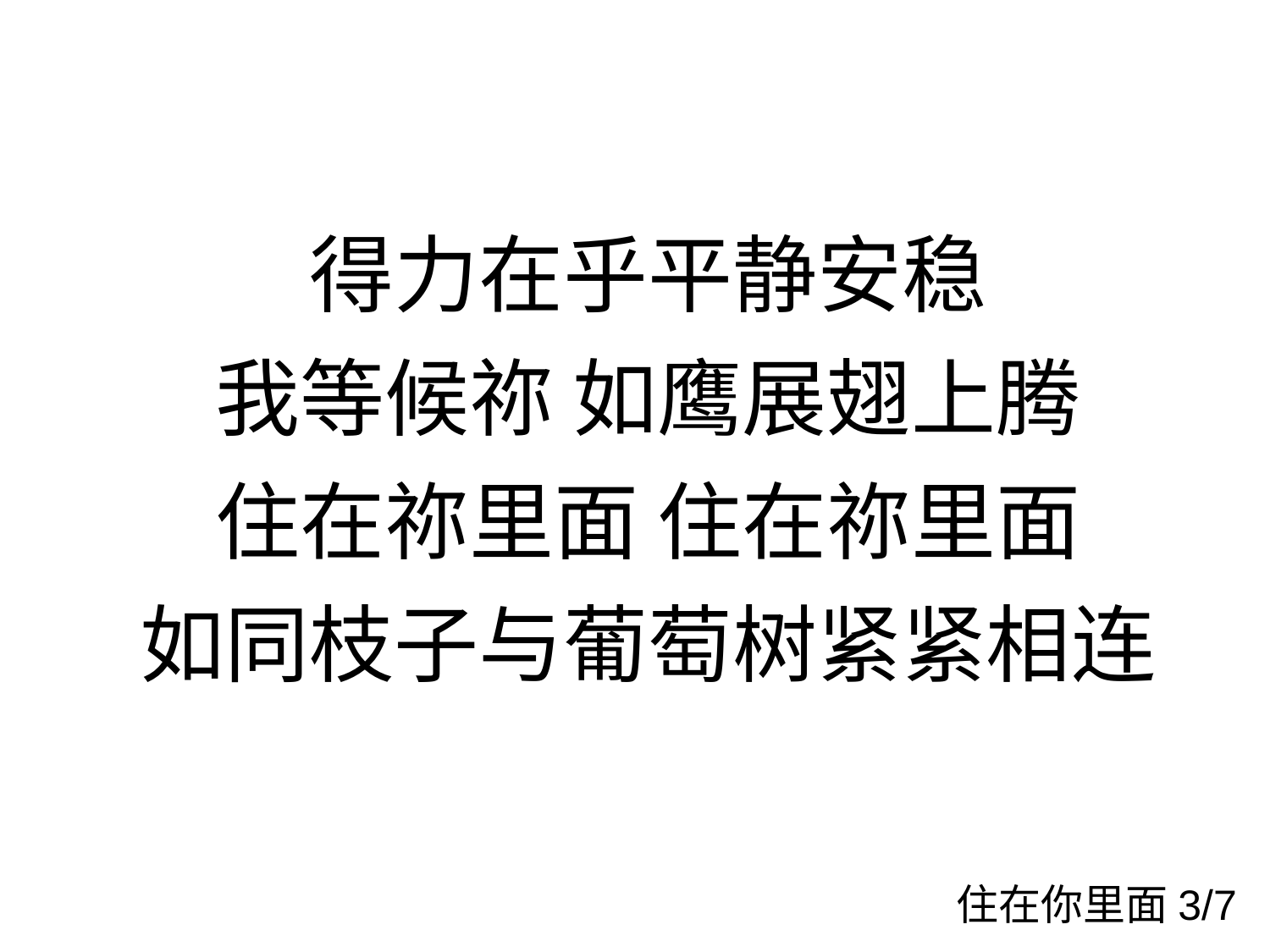

得力在乎平静安稳
我等候祢 如鹰展翅上腾
住在祢里面 住在祢里面
如同枝子与葡萄树紧紧相连
住在你里面3/7